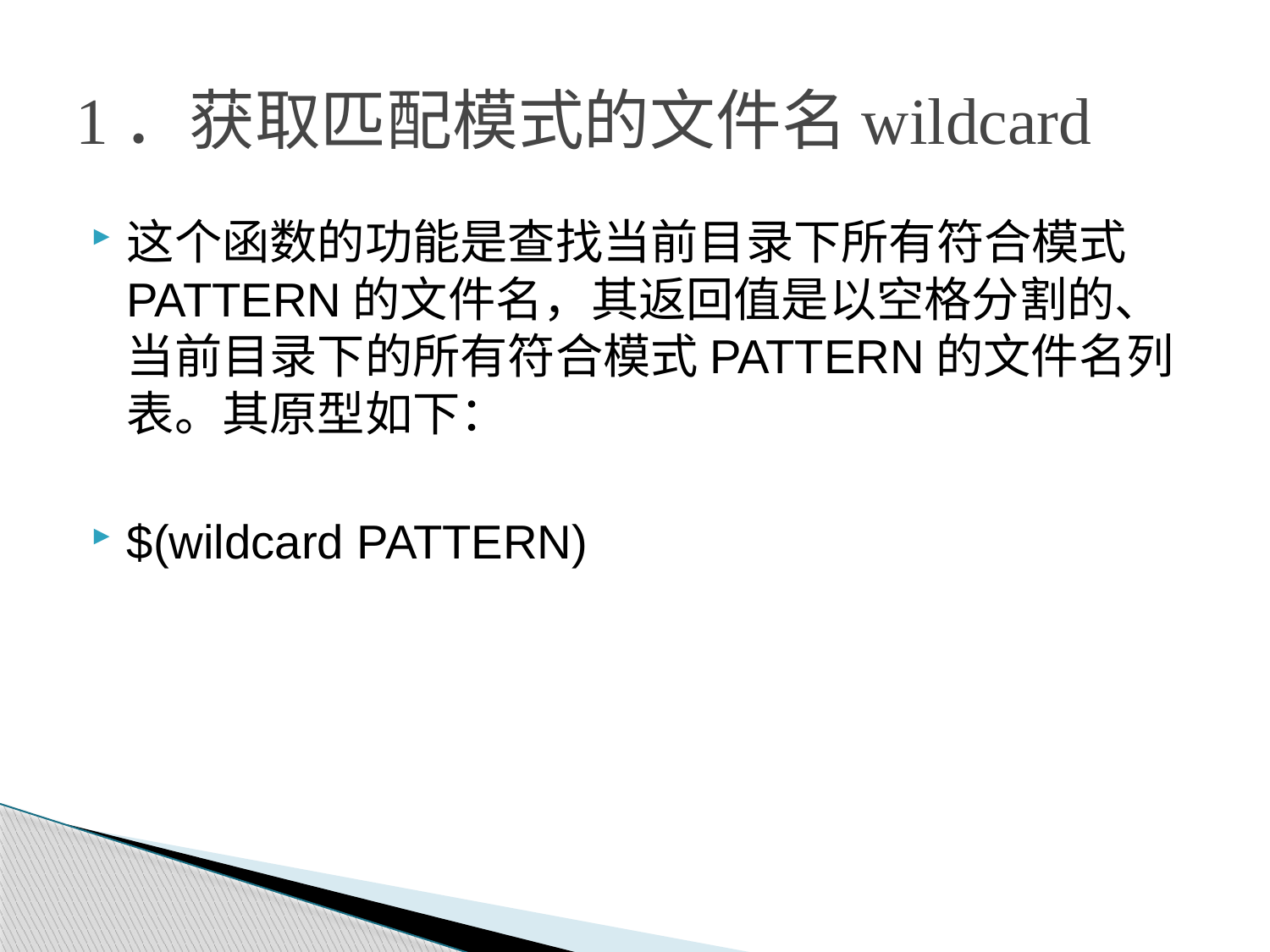

# 1．获取匹配模式的文件名wildcard
这个函数的功能是查找当前目录下所有符合模式PATTERN的文件名，其返回值是以空格分割的、当前目录下的所有符合模式PATTERN的文件名列表。其原型如下：

$(wildcard PATTERN)